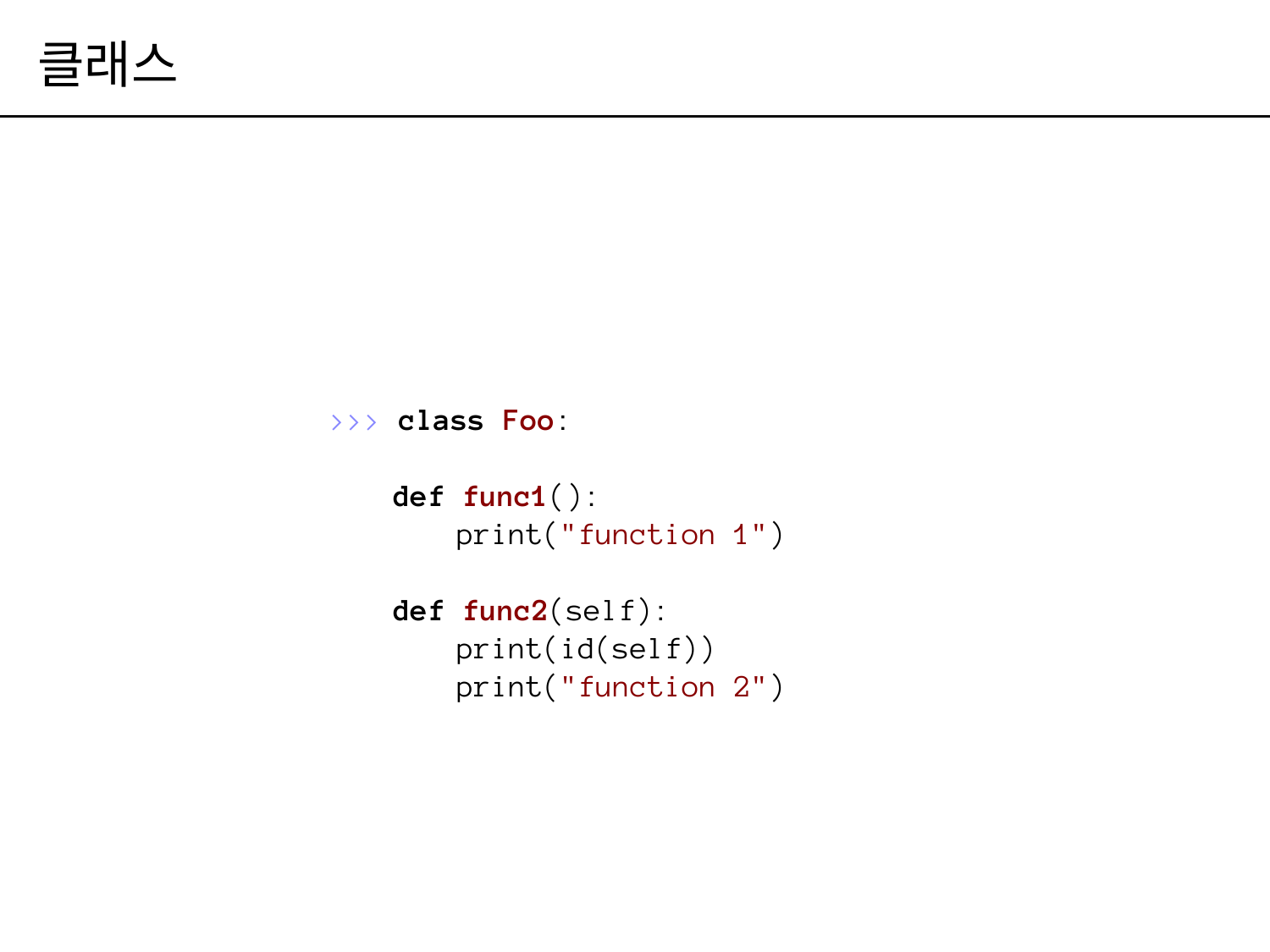

# 클래스
>>> class Foo:

def func1():
print("function 1")

def func2(self):
print(id(self))
print("function 2")